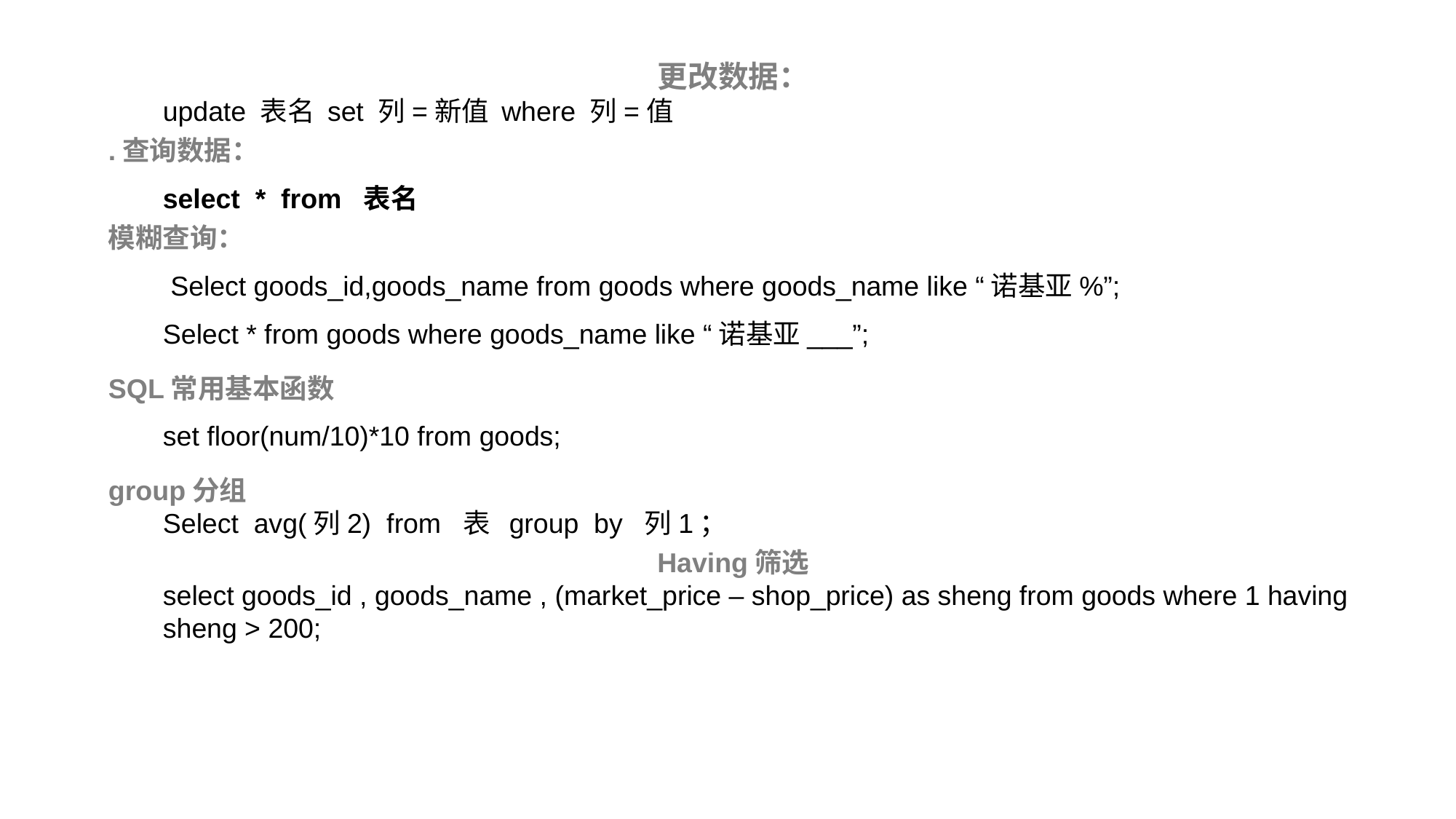

更改数据：
update 表名 set 列=新值 where 列=值
.查询数据：
select  *  from  表名
模糊查询：
 Select goods_id,goods_name from goods where goods_name like “诺基亚%”;
Select * from goods where goods_name like “诺基亚___”;
SQL常用基本函数
set floor(num/10)*10 from goods;
group分组
Select  avg(列2)  from  表  group  by  列1；
Having筛选
select goods_id , goods_name , (market_price – shop_price) as sheng from goods where 1 having sheng > 200;